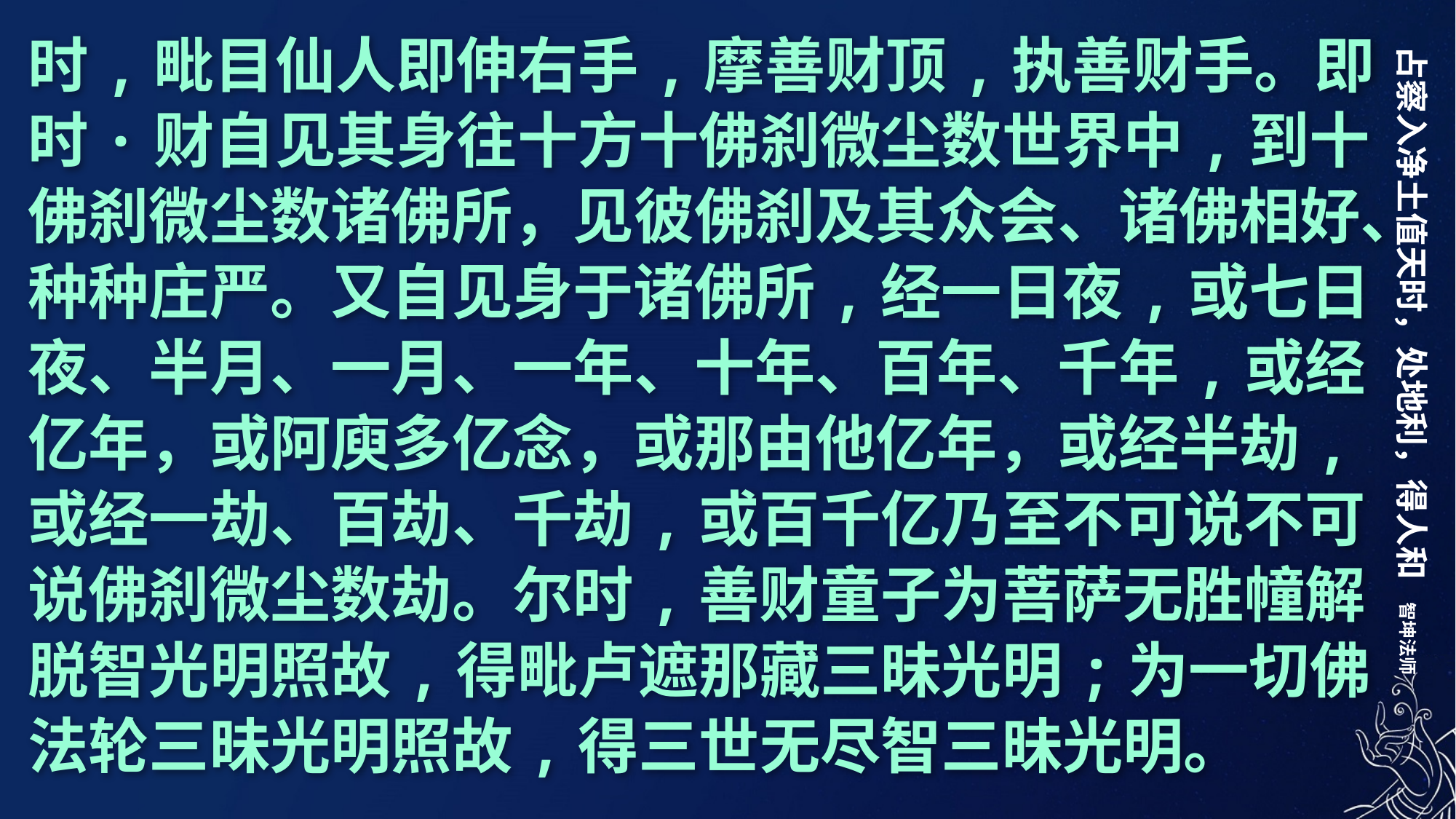

时,毗目仙人即伸右手,摩善财顶,执善财手。即时·财自见其身往十方十佛刹微尘数世界中,到十佛刹微尘数诸佛所，见彼佛刹及其众会、诸佛相好、种种庄严。又自见身于诸佛所,经一日夜,或七日夜、半月、一月、一年、十年、百年、千年,或经亿年，或阿庾多亿念，或那由他亿年，或经半劫,或经一劫、百劫、千劫,或百千亿乃至不可说不可说佛刹微尘数劫。尔时,善财童子为菩萨无胜幢解脱智光明照故,得毗卢遮那藏三昧光明;为一切佛法轮三昧光明照故,得三世无尽智三昧光明。